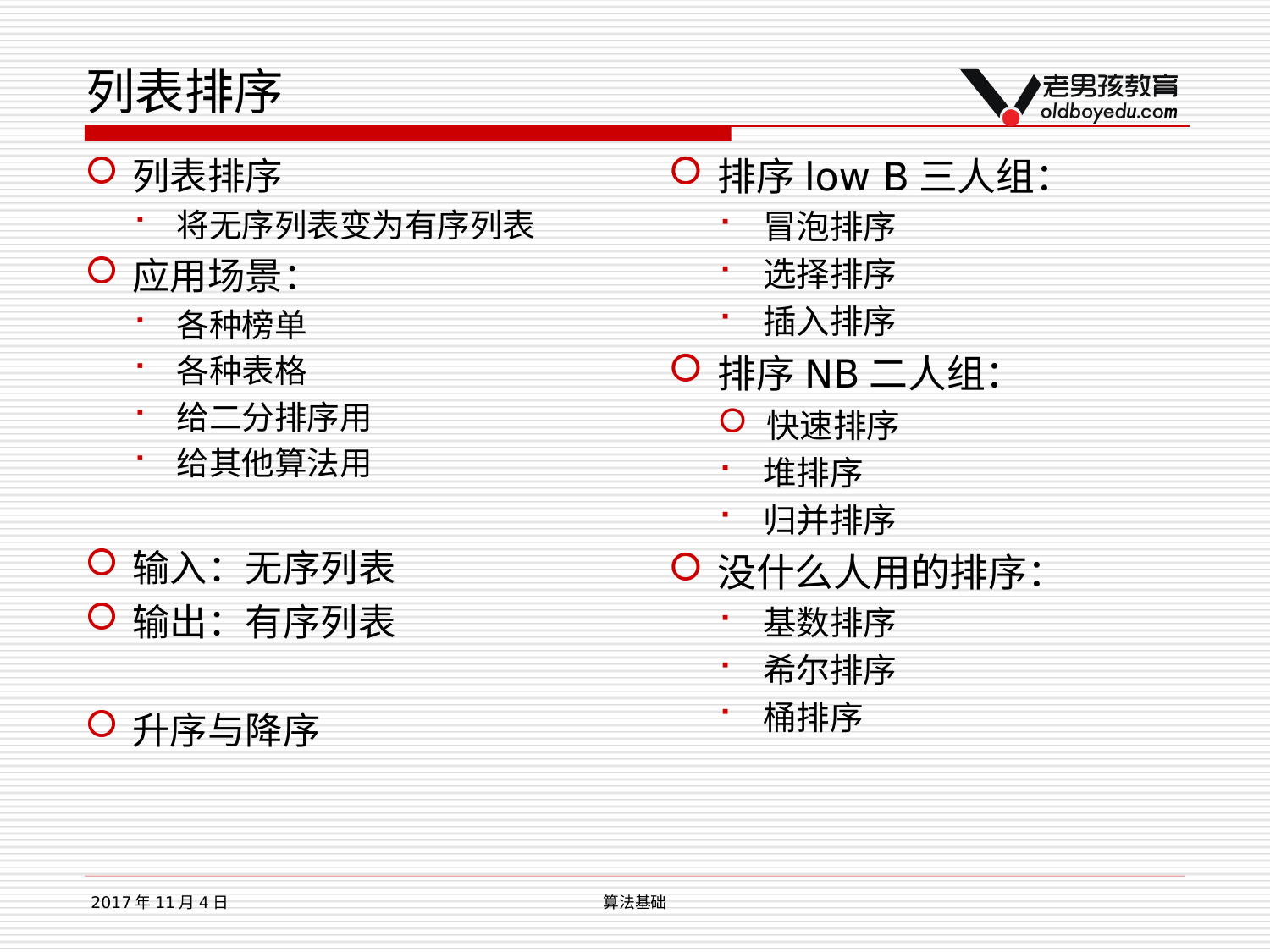

# 列表排序
列表排序
将无序列表变为有序列表
应用场景：
各种榜单
各种表格
给二分排序用
给其他算法用

输入：无序列表
输出：有序列表

升序与降序
排序low B三人组：
冒泡排序
选择排序
插入排序
排序NB二人组：
快速排序
堆排序
归并排序
没什么人用的排序：
基数排序
希尔排序
桶排序
2017年11月4日
算法基础
17